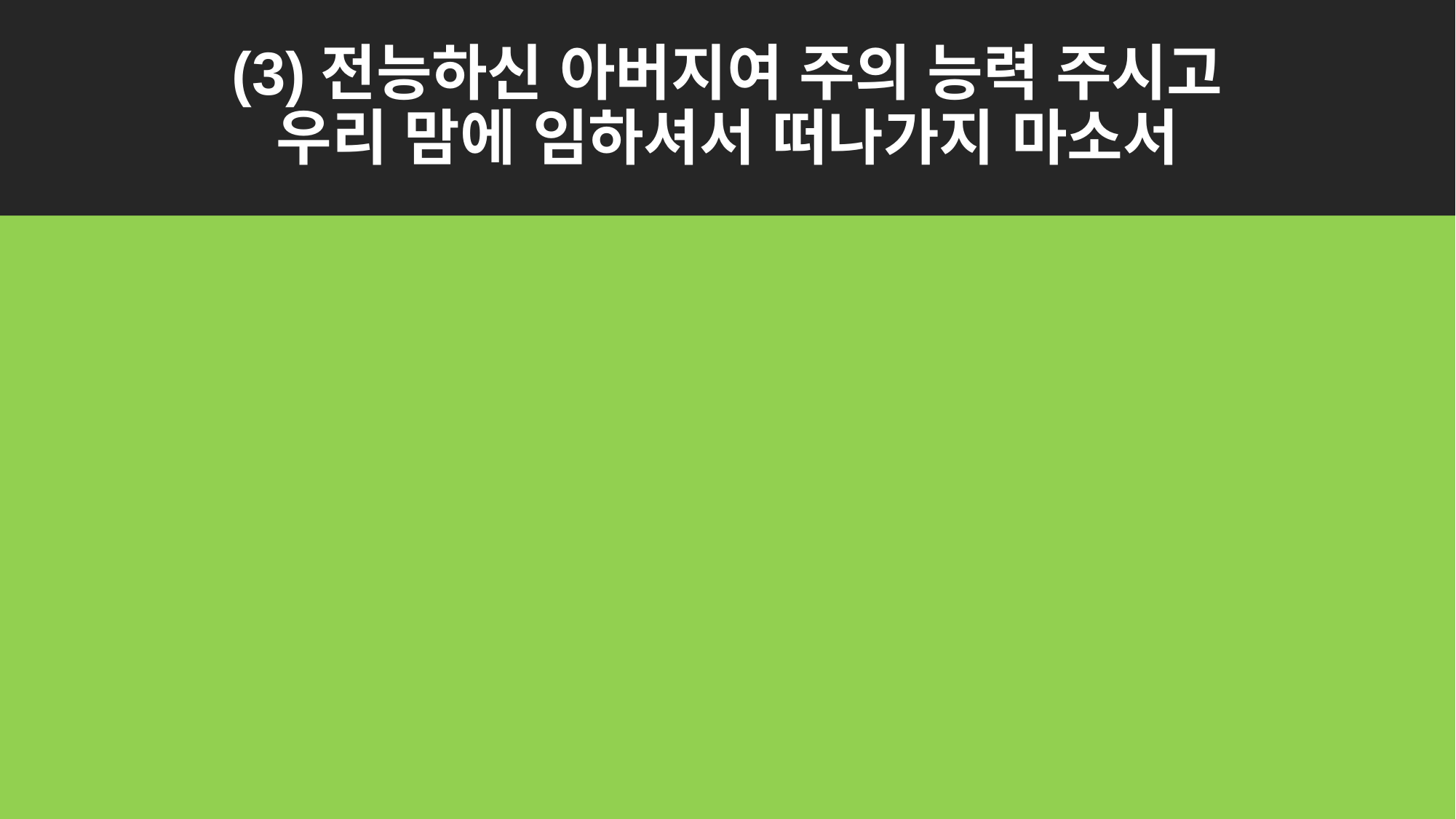

# (3)전능하신 아버지여 주의 능력 주시고
우리 맘에 임하셔서 떠나가지 마소서